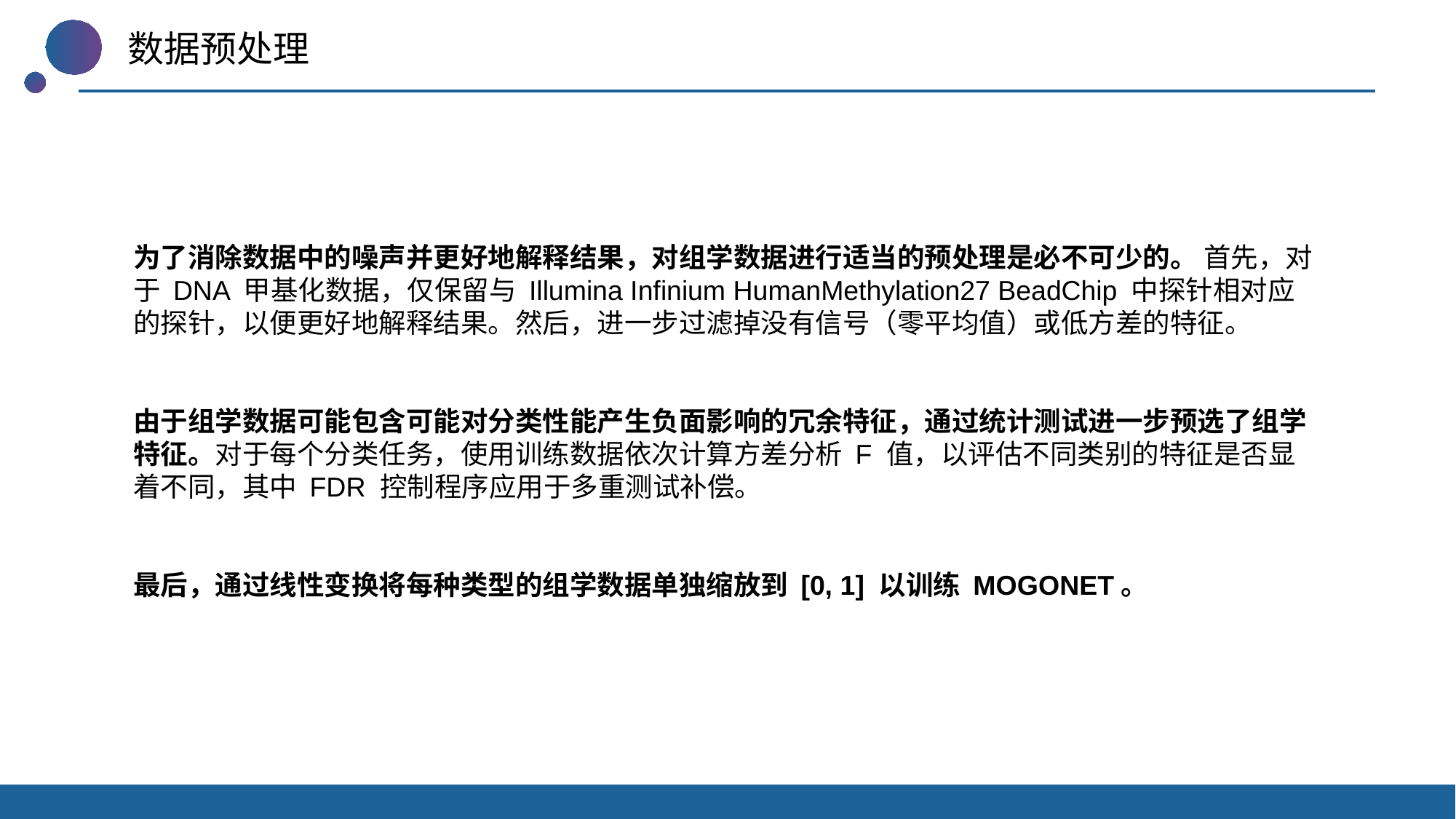

数据预处理
为了消除数据中的噪声并更好地解释结果，对组学数据进行适当的预处理是必不可少的。 首先，对于 DNA 甲基化数据，仅保留与 Illumina Infinium HumanMethylation27 BeadChip 中探针相对应的探针，以便更好地解释结果。然后，进一步过滤掉没有信号（零平均值）或低方差的特征。

由于组学数据可能包含可能对分类性能产生负面影响的冗余特征，通过统计测试进一步预选了组学特征。对于每个分类任务，使用训练数据依次计算方差分析 F 值，以评估不同类别的特征是否显着不同，其中 FDR 控制程序应用于多重测试补偿。

最后，通过线性变换将每种类型的组学数据单独缩放到 [0, 1] 以训练 MOGONET。

自强不息 厚德载物